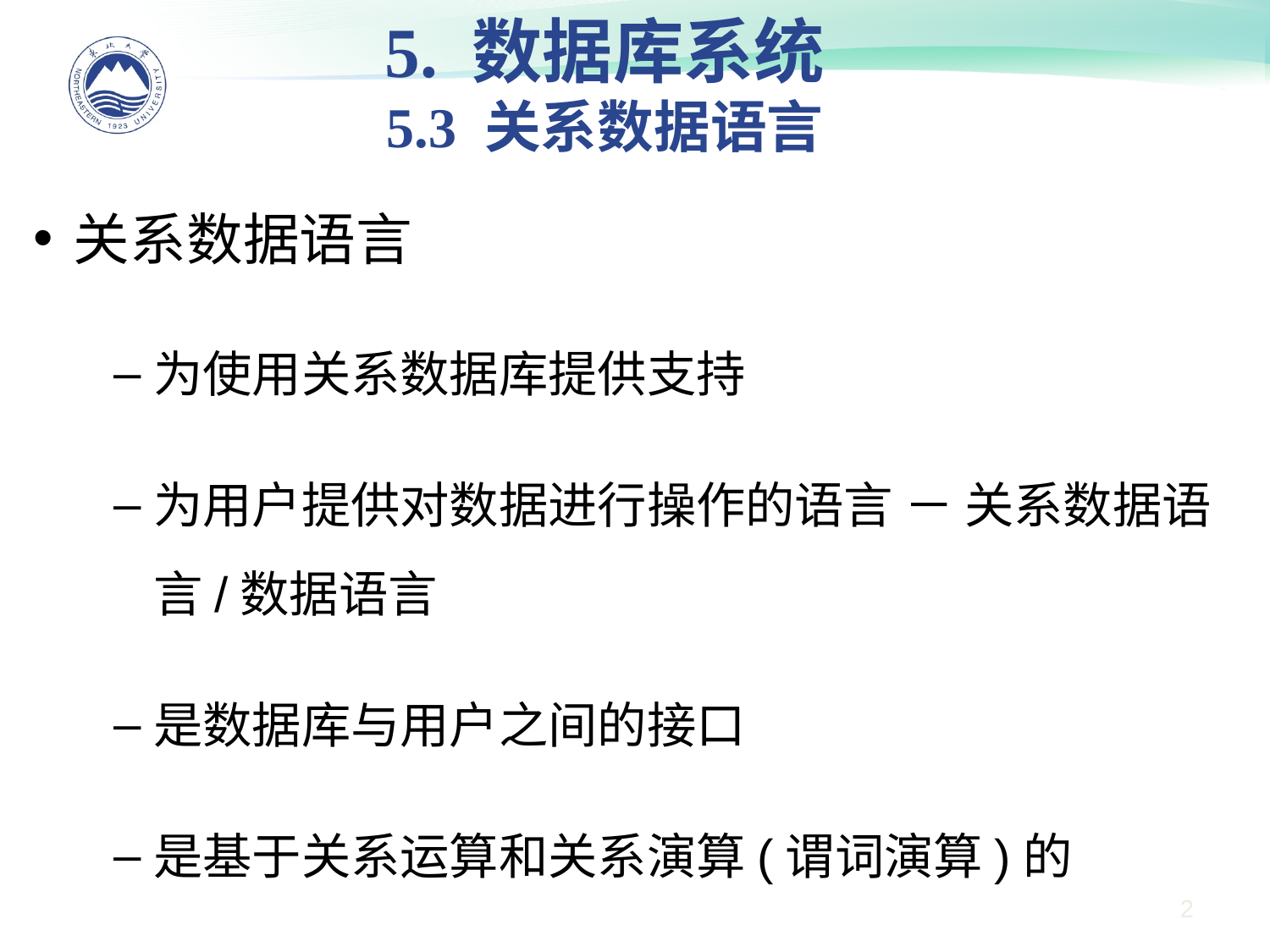

5. 数据库系统
5.3 关系数据语言
#
关系数据语言
为使用关系数据库提供支持
为用户提供对数据进行操作的语言 － 关系数据语言/数据语言
是数据库与用户之间的接口
是基于关系运算和关系演算(谓词演算)的
2